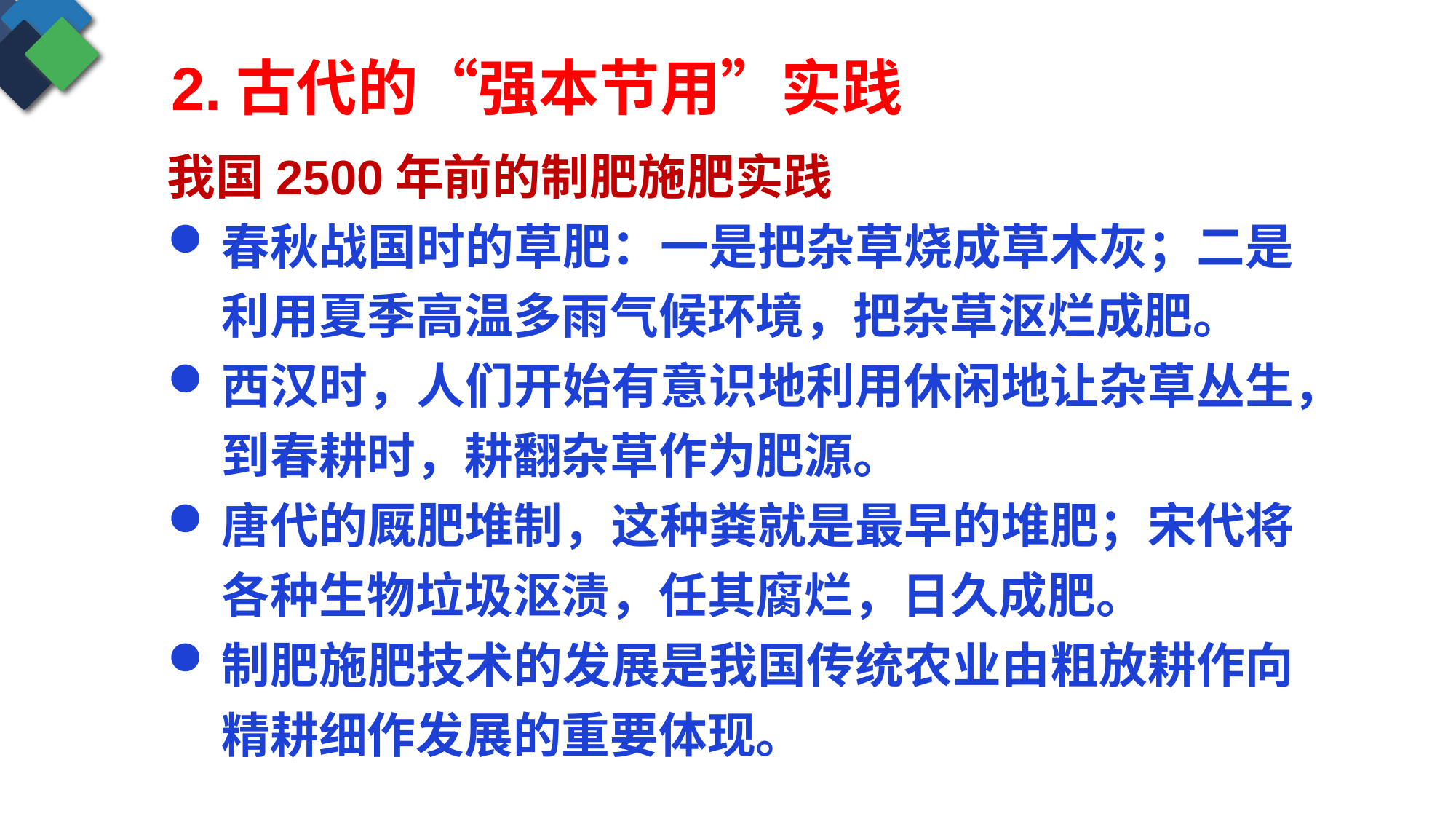

2.古代的“强本节用”实践
我国2500年前的制肥施肥实践
春秋战国时的草肥：一是把杂草烧成草木灰；二是利用夏季高温多雨气候环境，把杂草沤烂成肥。
西汉时，人们开始有意识地利用休闲地让杂草丛生，到春耕时，耕翻杂草作为肥源。
唐代的厩肥堆制，这种粪就是最早的堆肥；宋代将各种生物垃圾沤渍，任其腐烂，日久成肥。
制肥施肥技术的发展是我国传统农业由粗放耕作向精耕细作发展的重要体现。